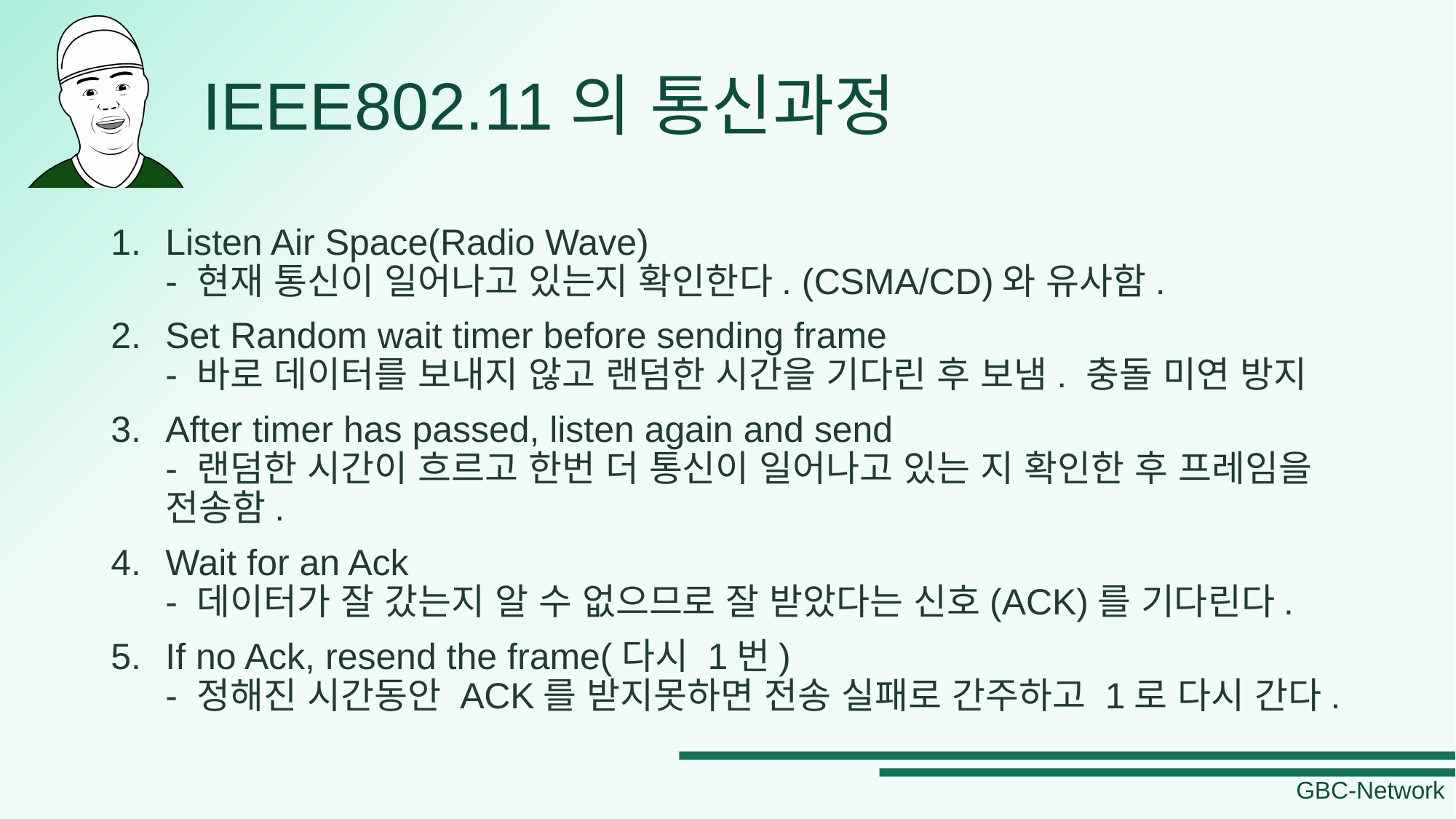

# IEEE802.11의 통신과정
Listen Air Space(Radio Wave)
- 현재 통신이 일어나고 있는지 확인한다. (CSMA/CD)와 유사함.
Set Random wait timer before sending frame
- 바로 데이터를 보내지 않고 랜덤한 시간을 기다린 후 보냄. 충돌 미연 방지
After timer has passed, listen again and send
- 랜덤한 시간이 흐르고 한번 더 통신이 일어나고 있는 지 확인한 후 프레임을 전송함.
Wait for an Ack
- 데이터가 잘 갔는지 알 수 없으므로 잘 받았다는 신호(ACK)를 기다린다.
If no Ack, resend the frame(다시 1번)
- 정해진 시간동안 ACK를 받지못하면 전송 실패로 간주하고 1로 다시 간다.